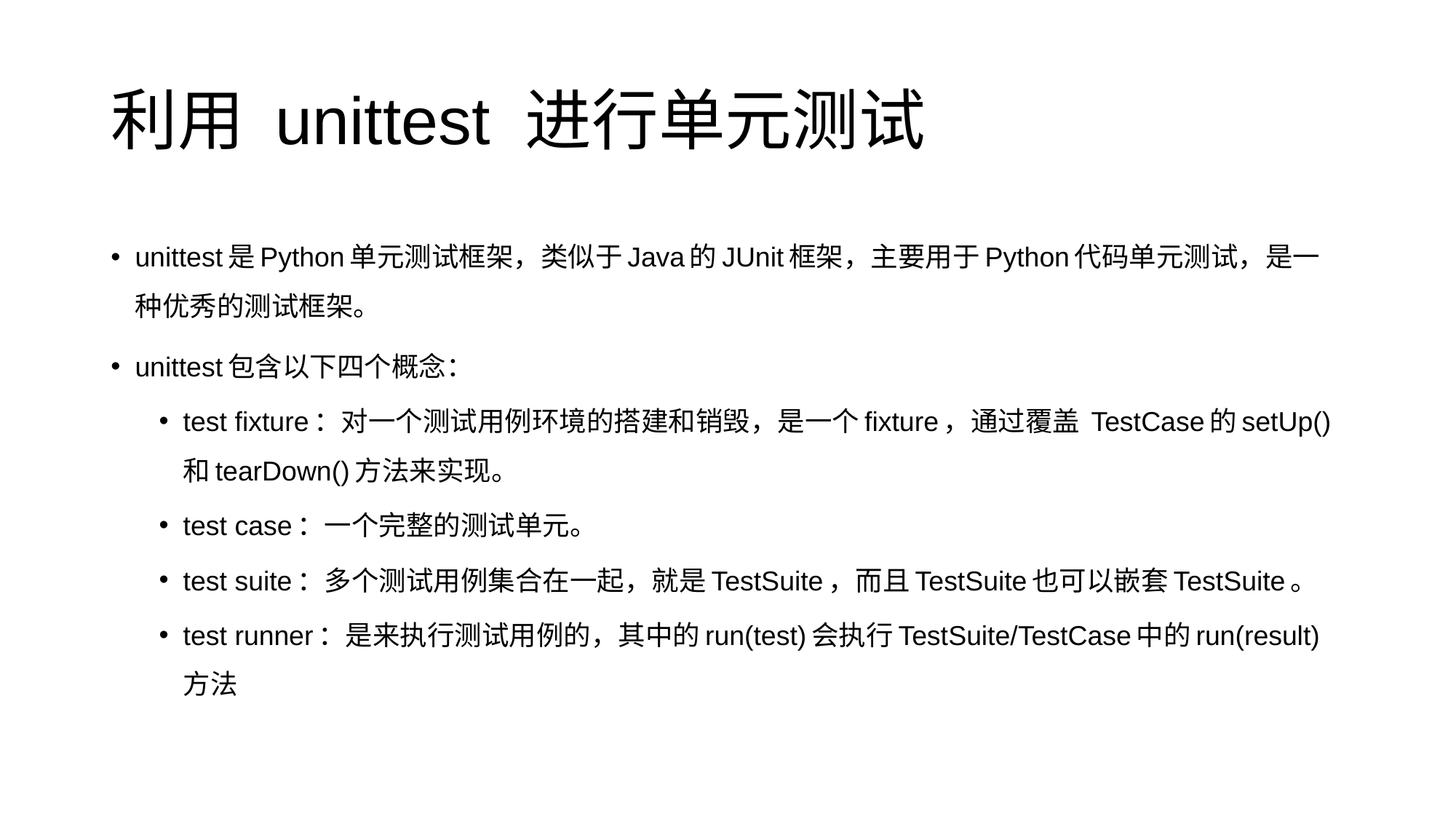

# 利用 unittest 进行单元测试
unittest是Python单元测试框架，类似于Java的JUnit框架，主要用于Python代码单元测试，是一种优秀的测试框架。
unittest包含以下四个概念：
test fixture：对一个测试用例环境的搭建和销毁，是一个fixture，通过覆盖 TestCase的setUp()和tearDown()方法来实现。
test case：一个完整的测试单元。
test suite：多个测试用例集合在一起，就是TestSuite，而且TestSuite也可以嵌套TestSuite。
test runner：是来执行测试用例的，其中的run(test)会执行TestSuite/TestCase中的run(result)方法